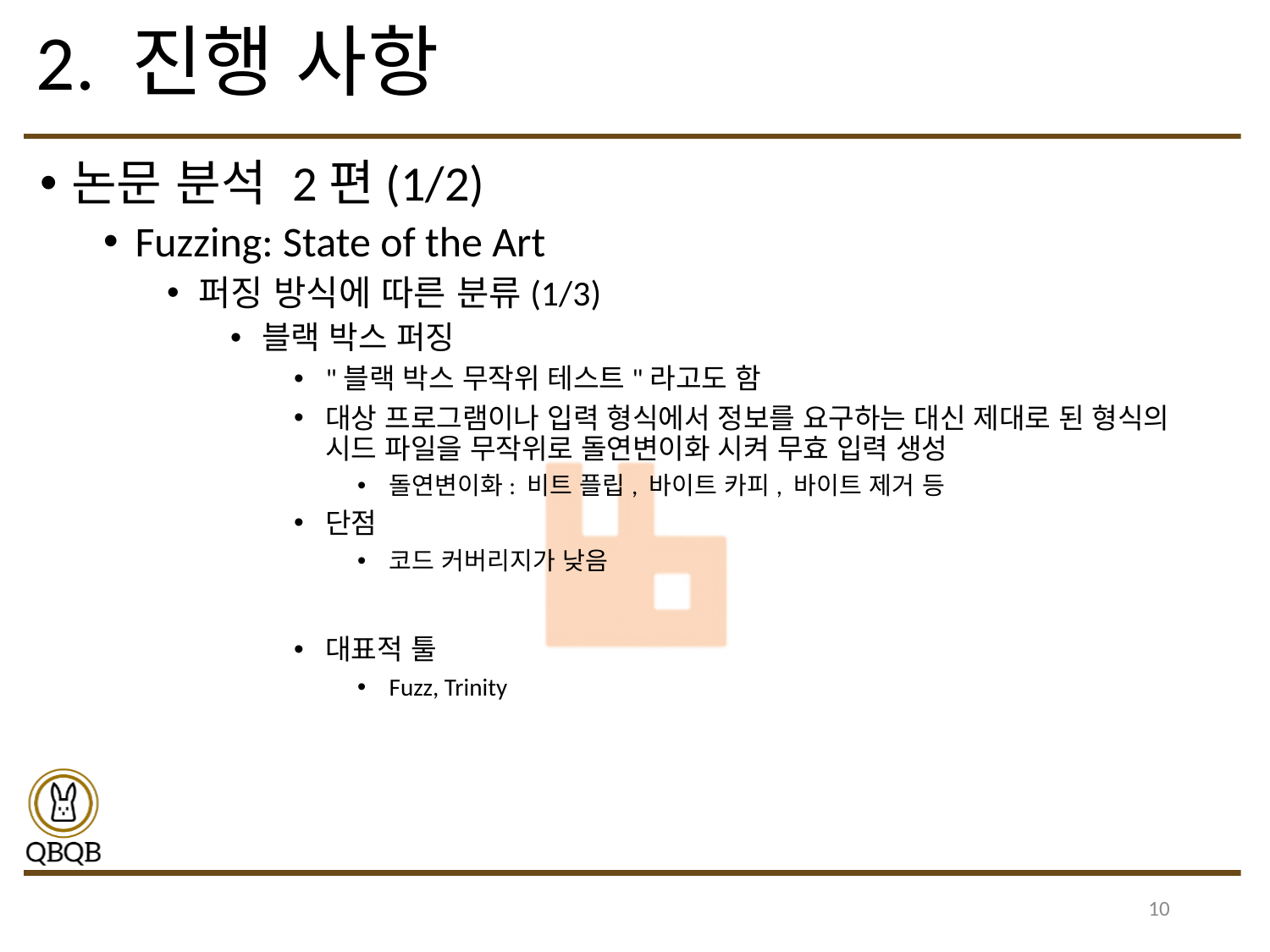

# 2. 진행 사항
논문 분석 2편(1/2)
Fuzzing: State of the Art
퍼징 방식에 따른 분류(1/3)
블랙 박스 퍼징
"블랙 박스 무작위 테스트"라고도 함
대상 프로그램이나 입력 형식에서 정보를 요구하는 대신 제대로 된 형식의 시드 파일을 무작위로 돌연변이화 시켜 무효 입력 생성
돌연변이화: 비트 플립, 바이트 카피, 바이트 제거 등
단점
코드 커버리지가 낮음

대표적 툴
Fuzz, Trinity

10